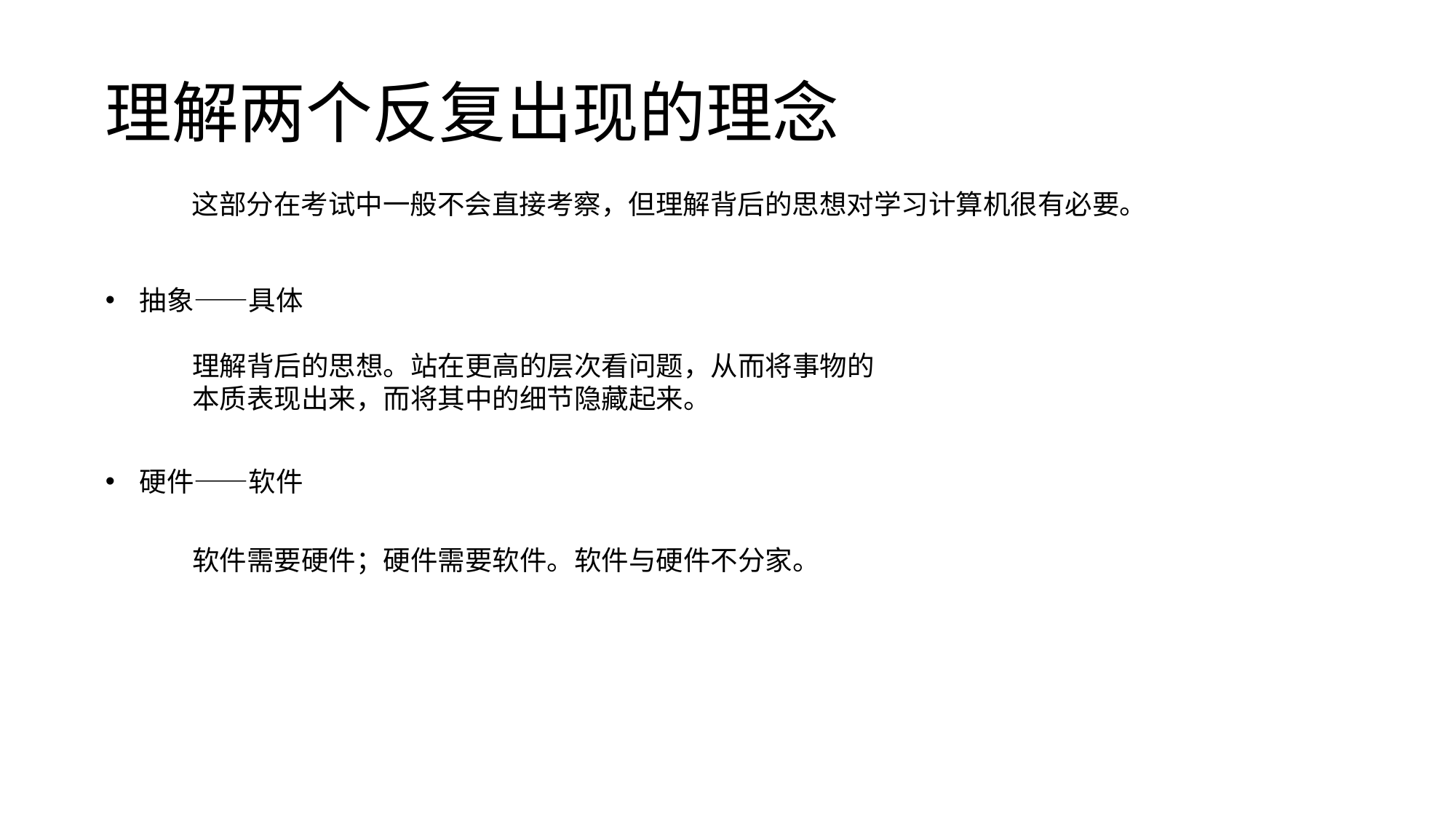

理解两个反复出现的理念
这部分在考试中一般不会直接考察，但理解背后的思想对学习计算机很有必要。
抽象——具体
理解背后的思想。站在更高的层次看问题，从而将事物的本质表现出来，而将其中的细节隐藏起来。
硬件——软件
软件需要硬件；硬件需要软件。软件与硬件不分家。